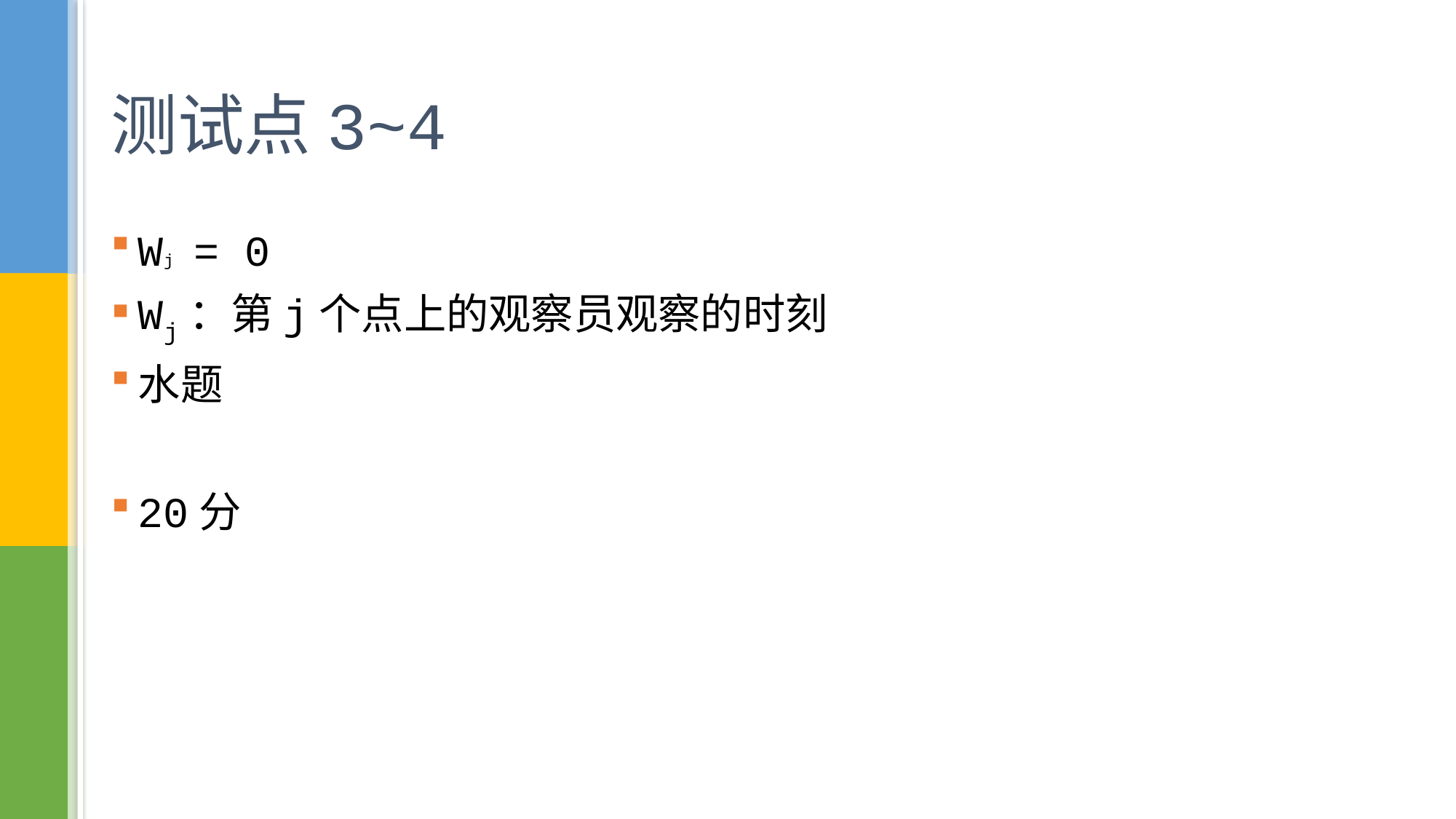

# 测试点3~4
Wj  = 0
Wj：第j个点上的观察员观察的时刻
水题

20分